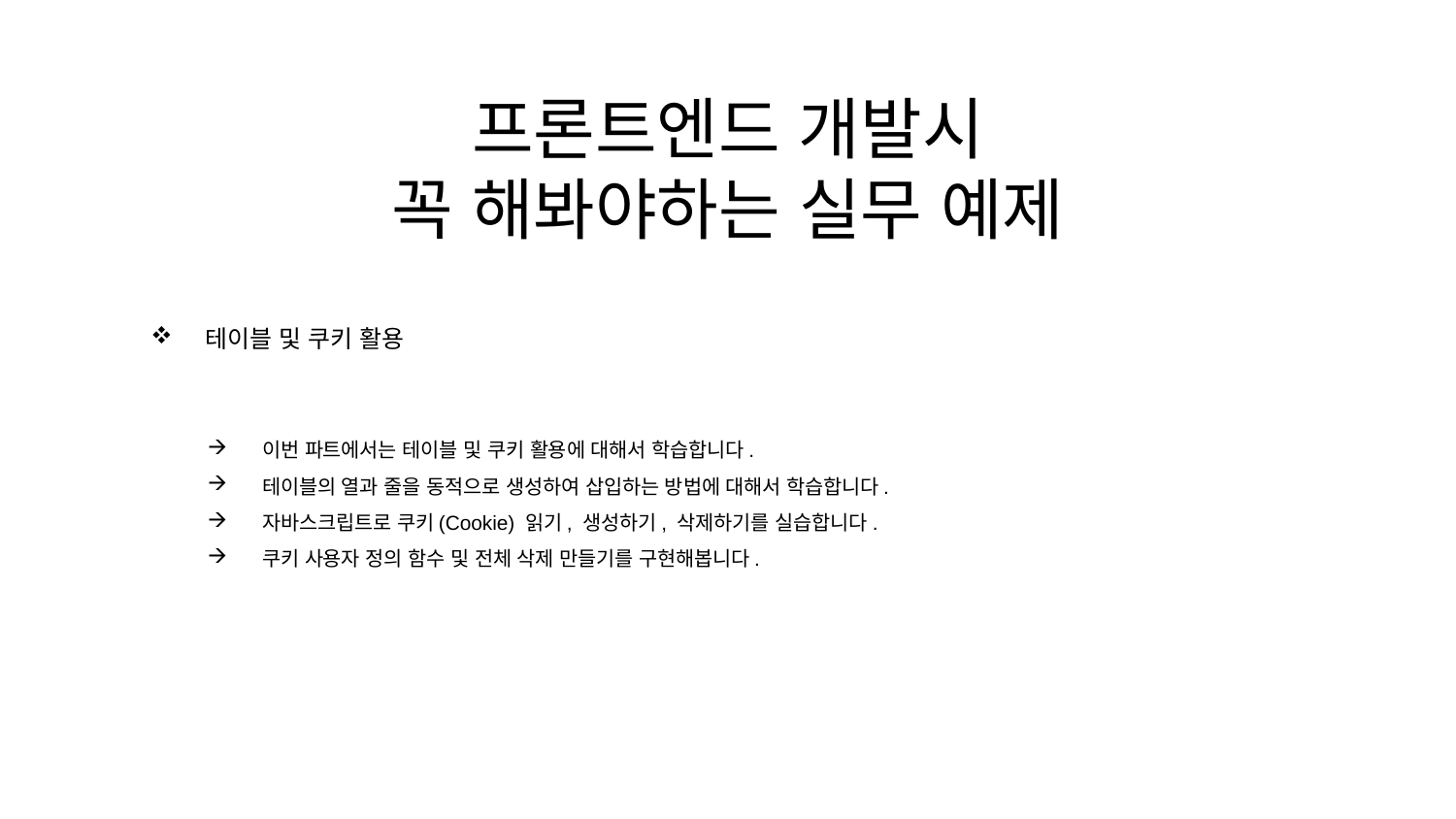

프론트엔드 개발시
꼭 해봐야하는 실무 예제
테이블 및 쿠키 활용
이번 파트에서는 테이블 및 쿠키 활용에 대해서 학습합니다.
테이블의 열과 줄을 동적으로 생성하여 삽입하는 방법에 대해서 학습합니다.
자바스크립트로 쿠키(Cookie) 읽기, 생성하기, 삭제하기를 실습합니다.
쿠키 사용자 정의 함수 및 전체 삭제 만들기를 구현해봅니다.